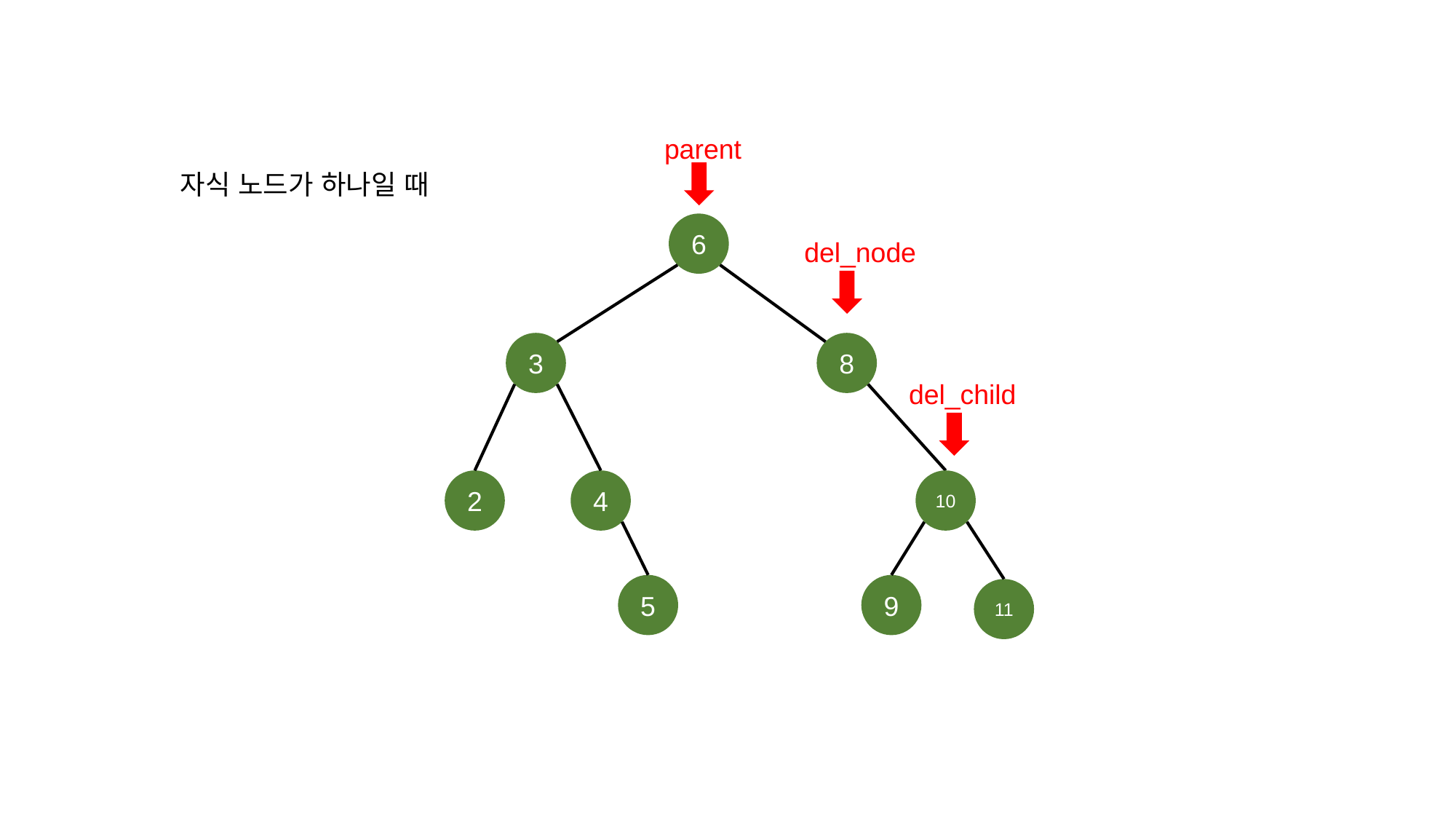

parent

자식 노드가 하나일 때
6
del_node

3
8
del_child

2
4
10
5
9
11